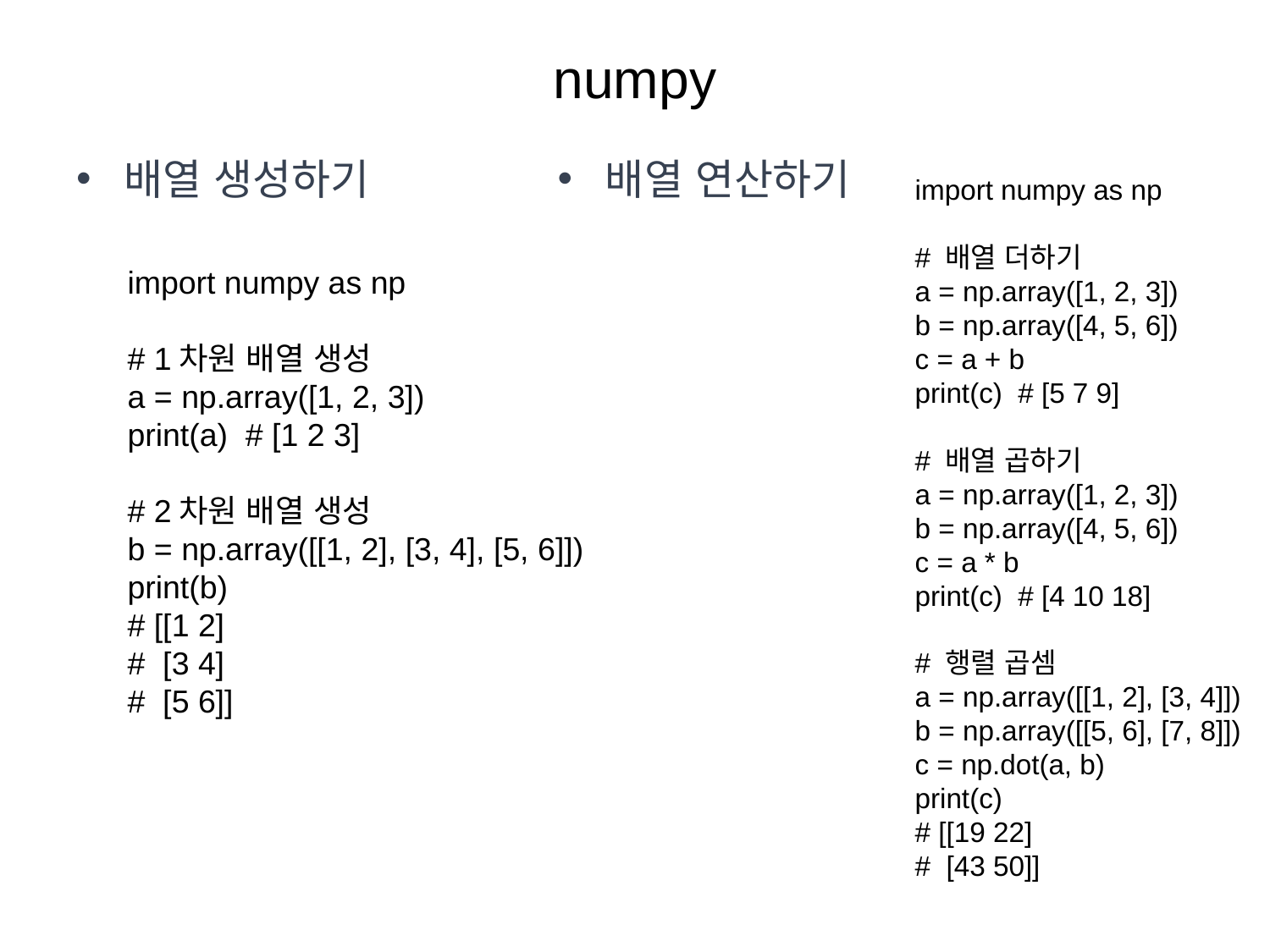

# numpy
배열 생성하기

배열 연산하기

import numpy as np

# 배열 더하기
a = np.array([1, 2, 3])
b = np.array([4, 5, 6])
c = a + b
print(c)  # [5 7 9]

# 배열 곱하기
a = np.array([1, 2, 3])
b = np.array([4, 5, 6])
c = a * b
print(c)  # [4 10 18]

# 행렬 곱셈
a = np.array([[1, 2], [3, 4]])
b = np.array([[5, 6], [7, 8]])
c = np.dot(a, b)
print(c)
# [[19 22]
#  [43 50]]
import numpy as np

# 1차원 배열 생성
a = np.array([1, 2, 3])
print(a)  # [1 2 3]

# 2차원 배열 생성
b = np.array([[1, 2], [3, 4], [5, 6]])
print(b)
# [[1 2]
#  [3 4]
#  [5 6]]